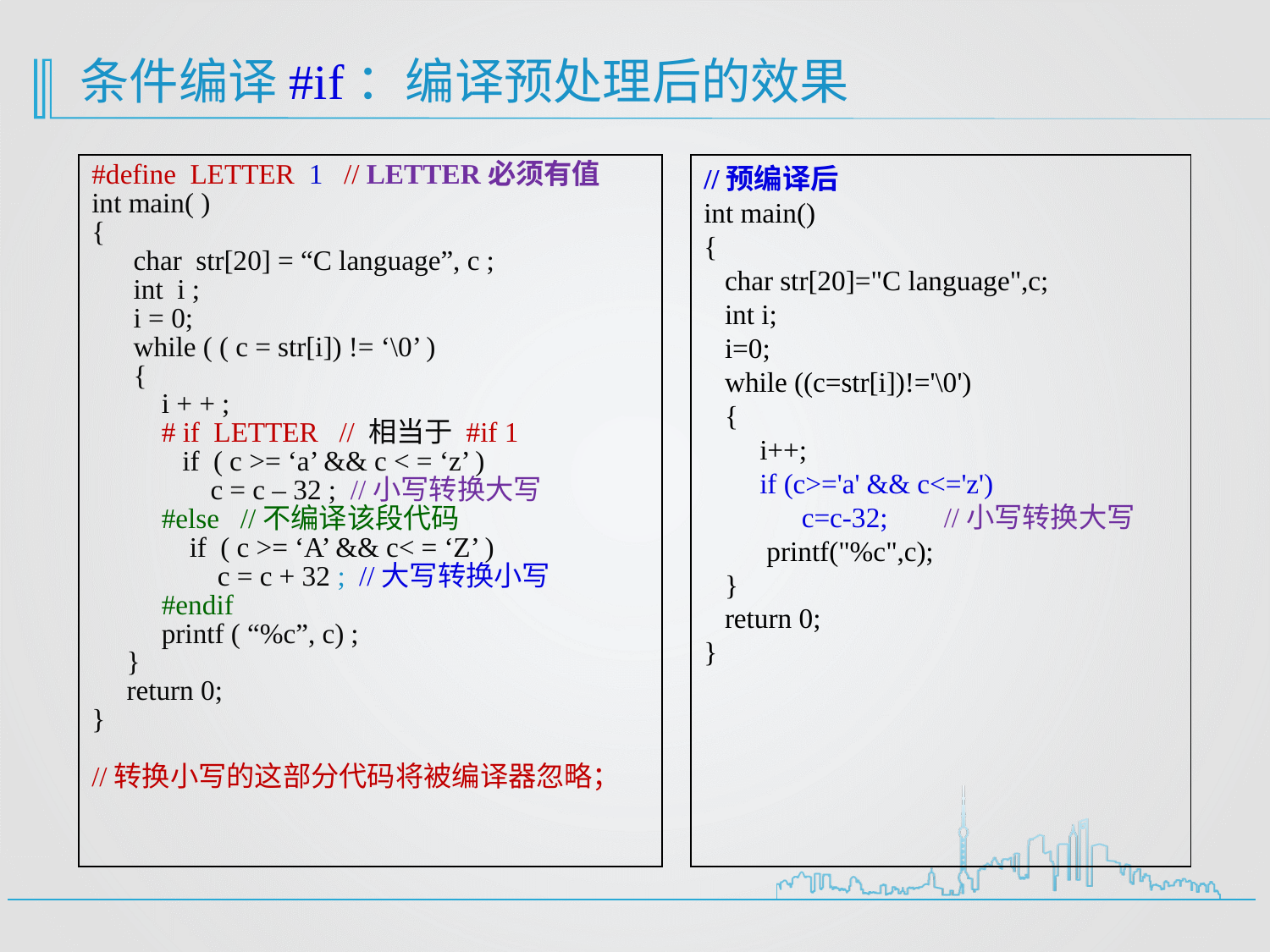

# 条件编译#if：编译预处理后的效果

#define  LETTER  1   // LETTER必须有值
int main( )
{
      char  str[20] = “C language”, c ;
      int  i ;
      i = 0;
      while ( ( c = str[i]) != ‘\0’ )
      {
          i + + ;
          # if  LETTER   // 相当于 #if 1
             if  ( c >= ‘a’ && c < = ‘z’ )
                 c = c – 32 ;  //小写转换大写
          #else   //不编译该段代码
              if  ( c >= ‘A’ && c< = ‘Z’ )
                  c = c + 32 ;  //大写转换小写
          #endif
          printf ( “%c”, c) ;
     }
     return 0;
}

//转换小写的这部分代码将被编译器忽略；

//预编译后
int main()
{
   char str[20]="C language",c;
   int i;
   i=0;
   while ((c=str[i])!='\0')
   {
        i++;
        if (c>='a' && c<='z')
              c=c-32;        //小写转换大写
         printf("%c",c);
   }
   return 0;
}